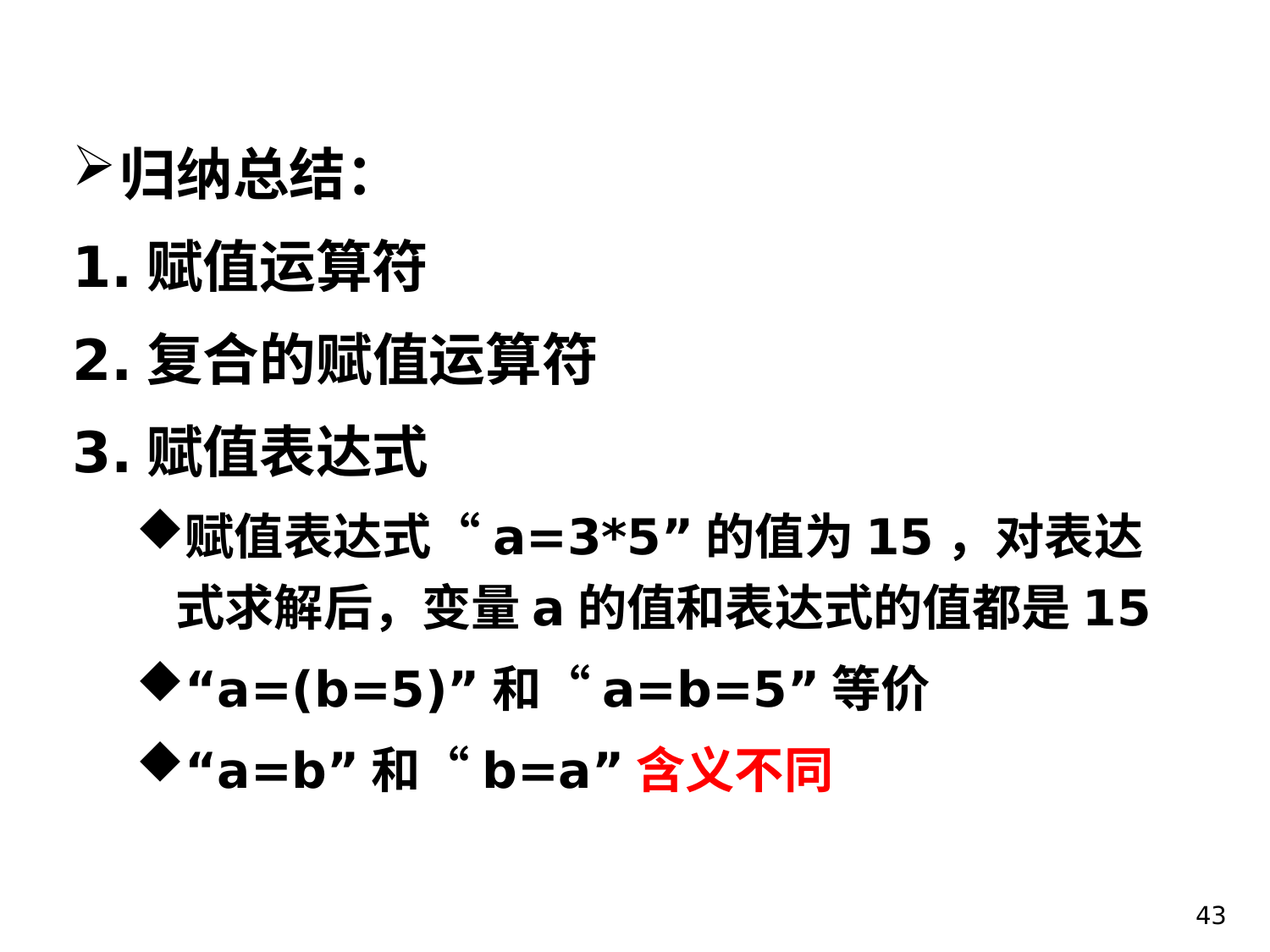

归纳总结：
1.赋值运算符
2.复合的赋值运算符
3.赋值表达式
赋值表达式“a=3*5”的值为15，对表达式求解后，变量a的值和表达式的值都是15
“a=(b=5)”和“a=b=5”等价
“a=b”和“b=a”含义不同
43